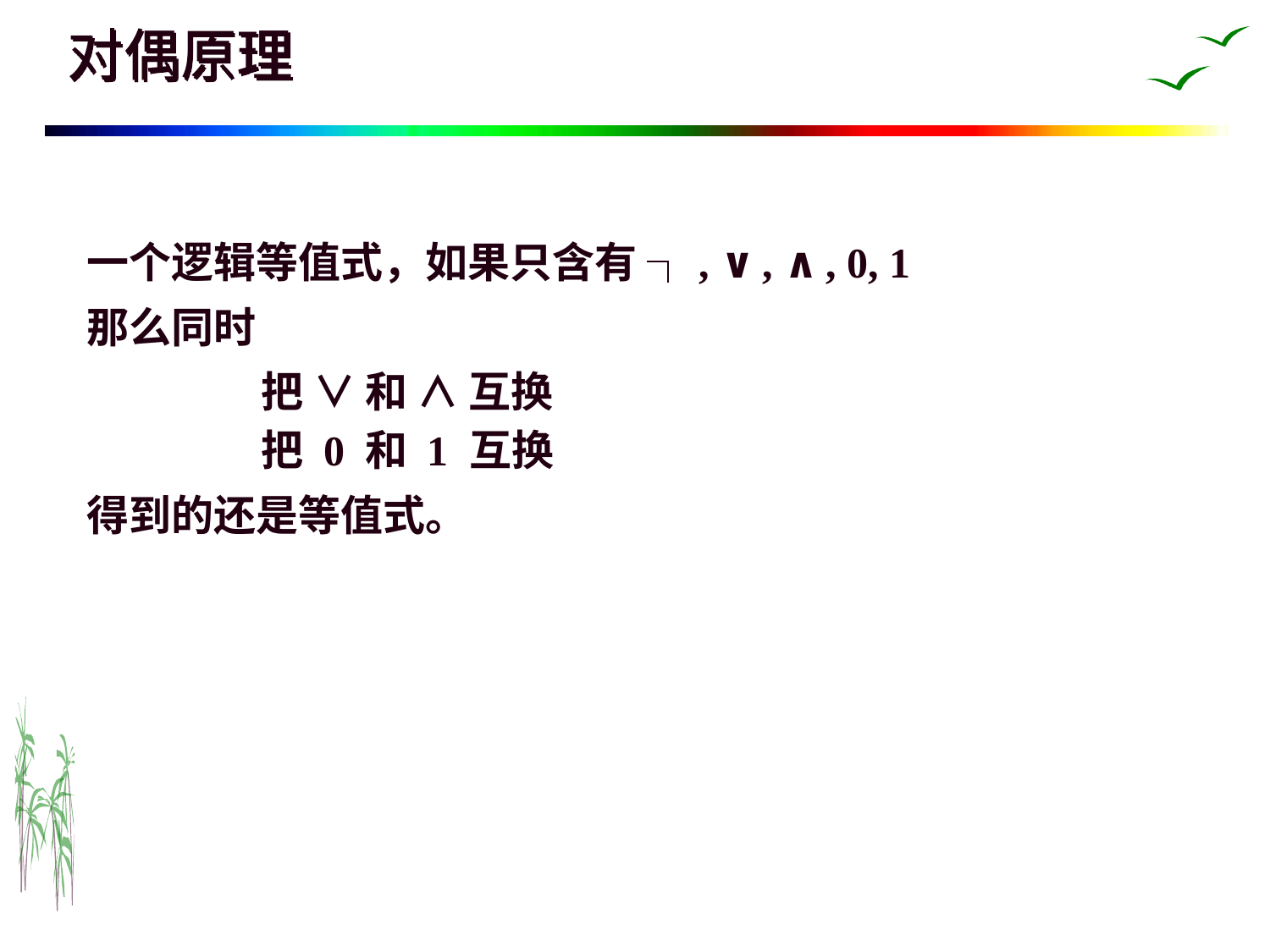

# 对偶原理
一个逻辑等值式，如果只含有 ┐, ∨, ∧, 0, 1
那么同时
		把 ∨ 和 ∧ 互换
	把 0 和 1 互换
得到的还是等值式。